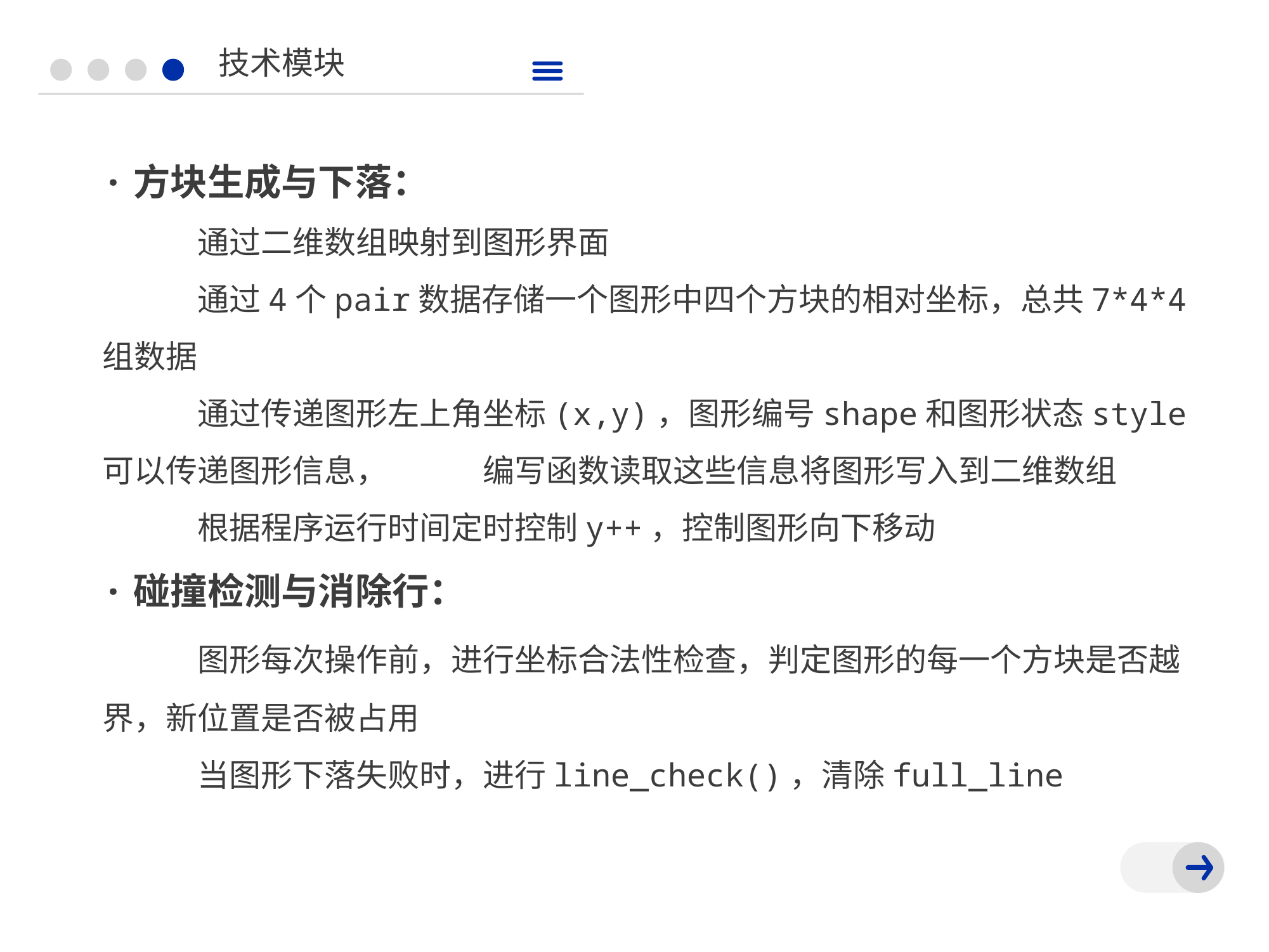

技术模块
·方块生成与下落：
	通过二维数组映射到图形界面
	通过4个pair数据存储一个图形中四个方块的相对坐标，总共7*4*4组数据
	通过传递图形左上角坐标(x,y)，图形编号shape和图形状态style可以传递图形信息，	编写函数读取这些信息将图形写入到二维数组
	根据程序运行时间定时控制y++，控制图形向下移动
·碰撞检测与消除行：
	图形每次操作前，进行坐标合法性检查，判定图形的每一个方块是否越界，新位置是否被占用
	当图形下落失败时，进行line_check()，清除full_line